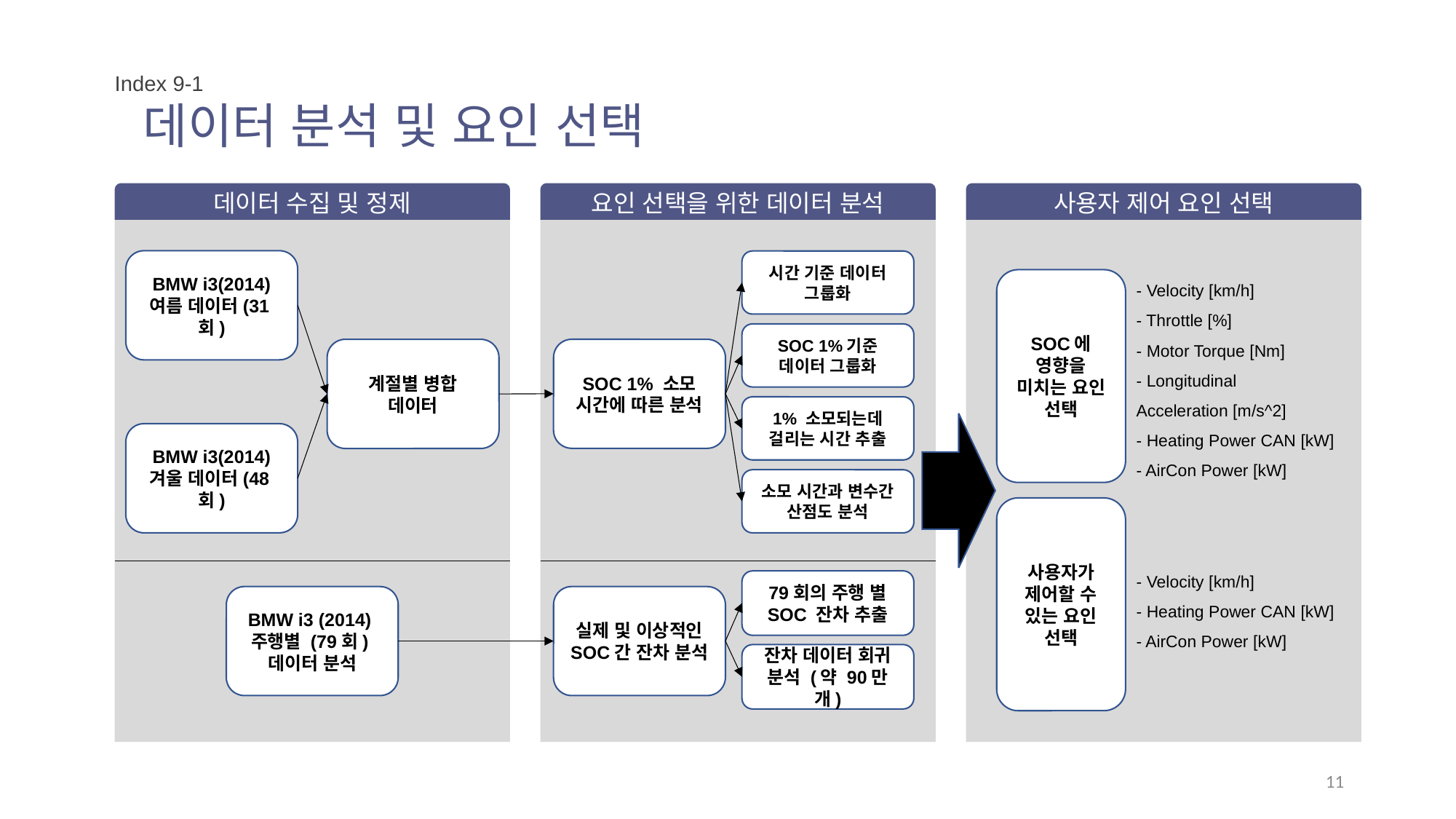

Index 9-1
데이터 분석 및 요인 선택
데이터 수집 및 정제
요인 선택을 위한 데이터 분석
사용자 제어 요인 선택

BMW i3(2014) 여름 데이터(31회)
시간 기준 데이터 그룹화
- Velocity [km/h]
- Throttle [%]
- Motor Torque [Nm]
- Longitudinal
Acceleration [m/s^2]
- Heating Power CAN [kW]
- AirCon Power [kW]
SOC에 영향을 미치는 요인 선택
SOC 1%기준 데이터 그룹화
계절별 병합 데이터
SOC 1% 소모 시간에 따른 분석
1% 소모되는데 걸리는 시간 추출

BMW i3(2014) 겨울 데이터(48회)
소모 시간과 변수간 산점도 분석
사용자가 제어할 수 있는 요인 선택
- Velocity [km/h]
- Heating Power CAN [kW]
- AirCon Power [kW]
79회의 주행 별 SOC 잔차 추출
BMW i3 (2014)
주행별 (79회)
데이터 분석
실제 및 이상적인 SOC간 잔차 분석
잔차 데이터 회귀 분석 (약 90만개)
11